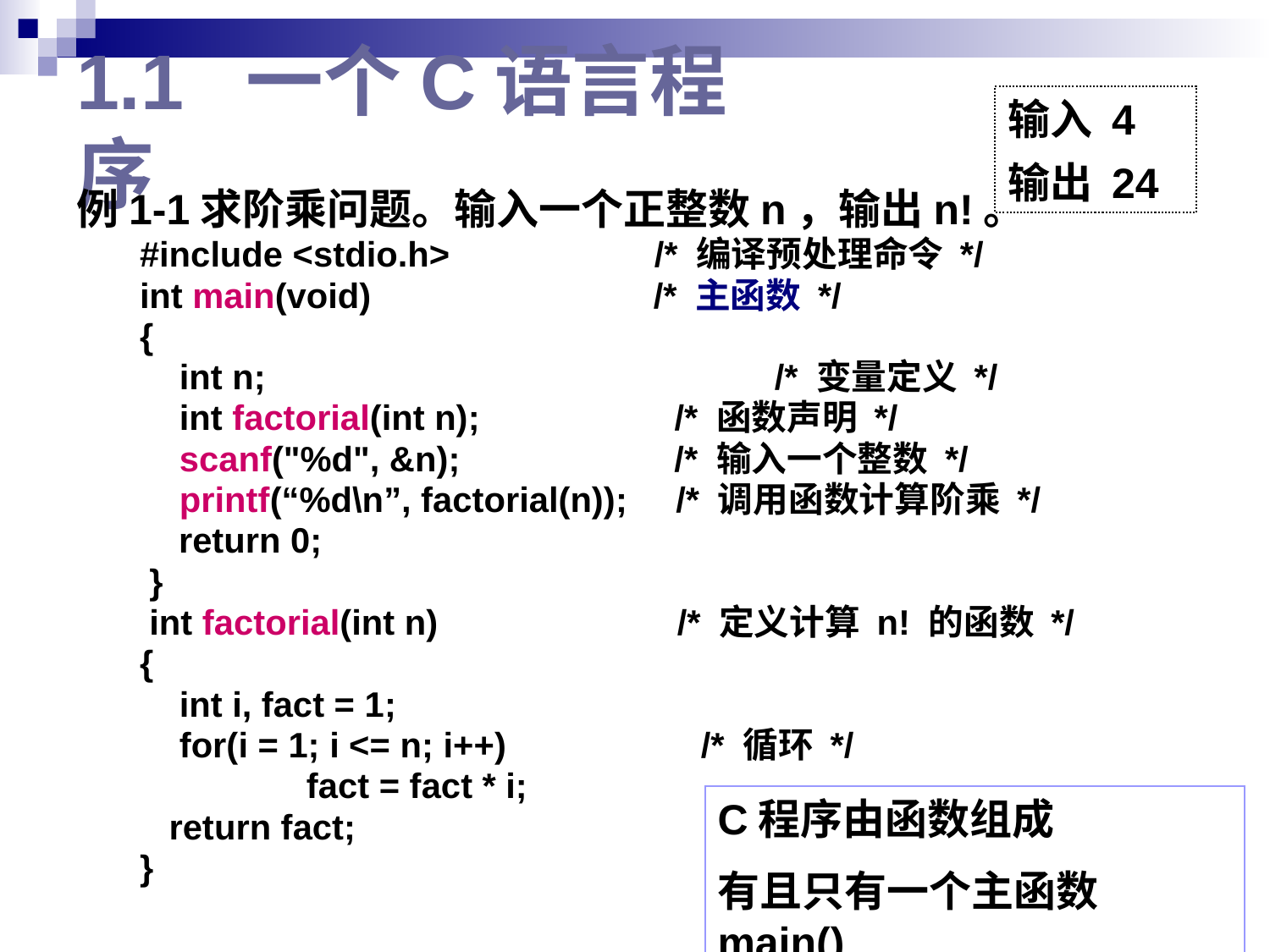

# 1.1  一个C语言程序
输入 4
输出 24
例1-1求阶乘问题。输入一个正整数n，输出n!。
#include <stdio.h>                     /* 编译预处理命令 */
int main(void)                             /* 主函数 */
{
	int n;                  	                      /* 变量定义 */
	int factorial(int n);                    /* 函数声明 */
 	scanf("%d", &n);                      /* 输入一个整数 */
	printf(“%d\n”, factorial(n));     /* 调用函数计算阶乘 */
    return 0;
 }
 int factorial(int n)      	            /* 定义计算 n! 的函数 */
{
	int i, fact = 1;
 	for(i = 1; i <= n; i++)                    /* 循环 */
		fact = fact * i;
   return fact;
}
C程序由函数组成
有且只有一个主函数main()